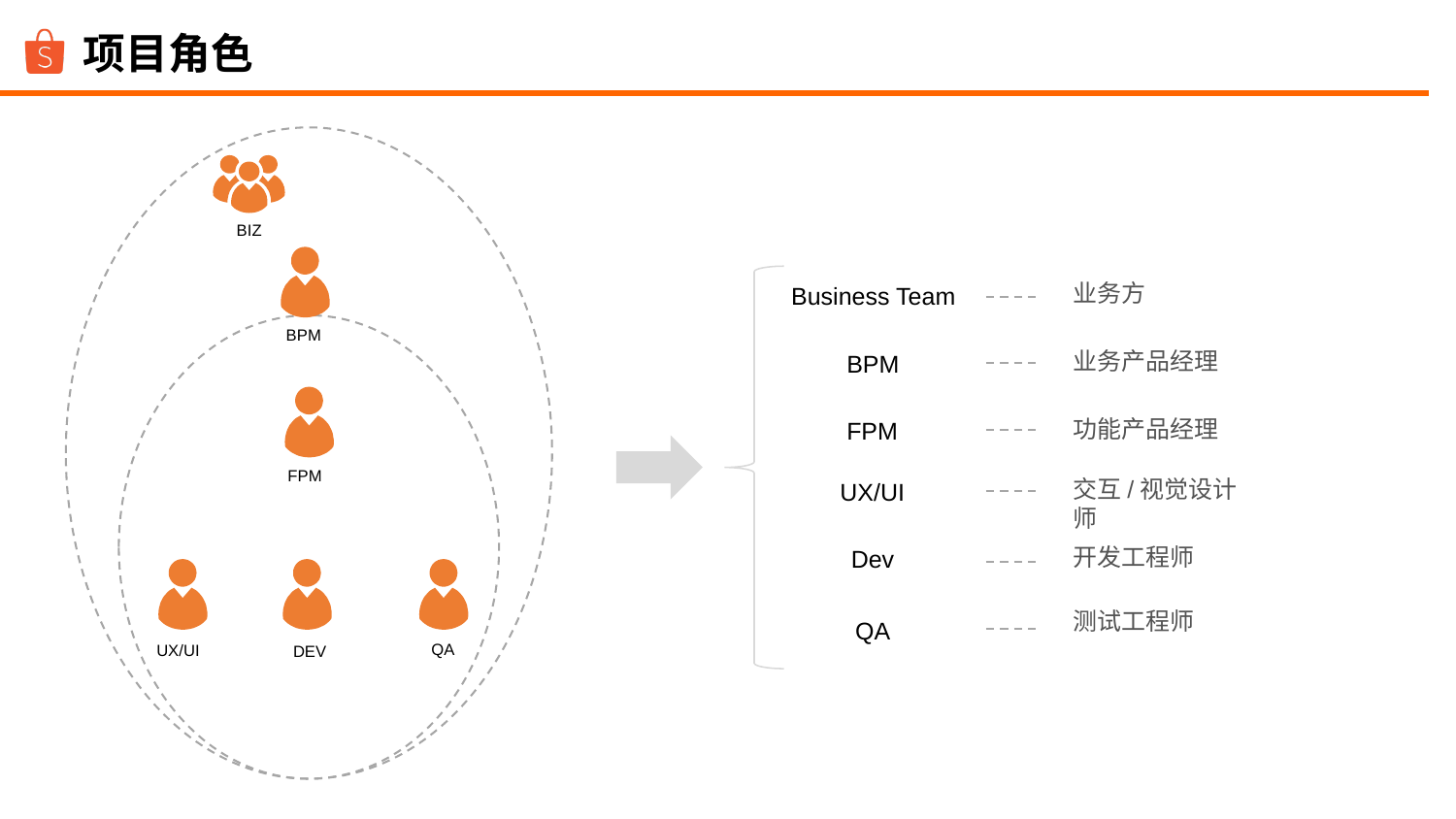

# 项目角色

BIZ

BPM

业务方
Business Team

业务产品经理
BPM

功能产品经理
FPM

FPM
交互/视觉设计师
UX/UI
开发工程师
Dev

测试工程师
QA
QA
UX/UI
DEV